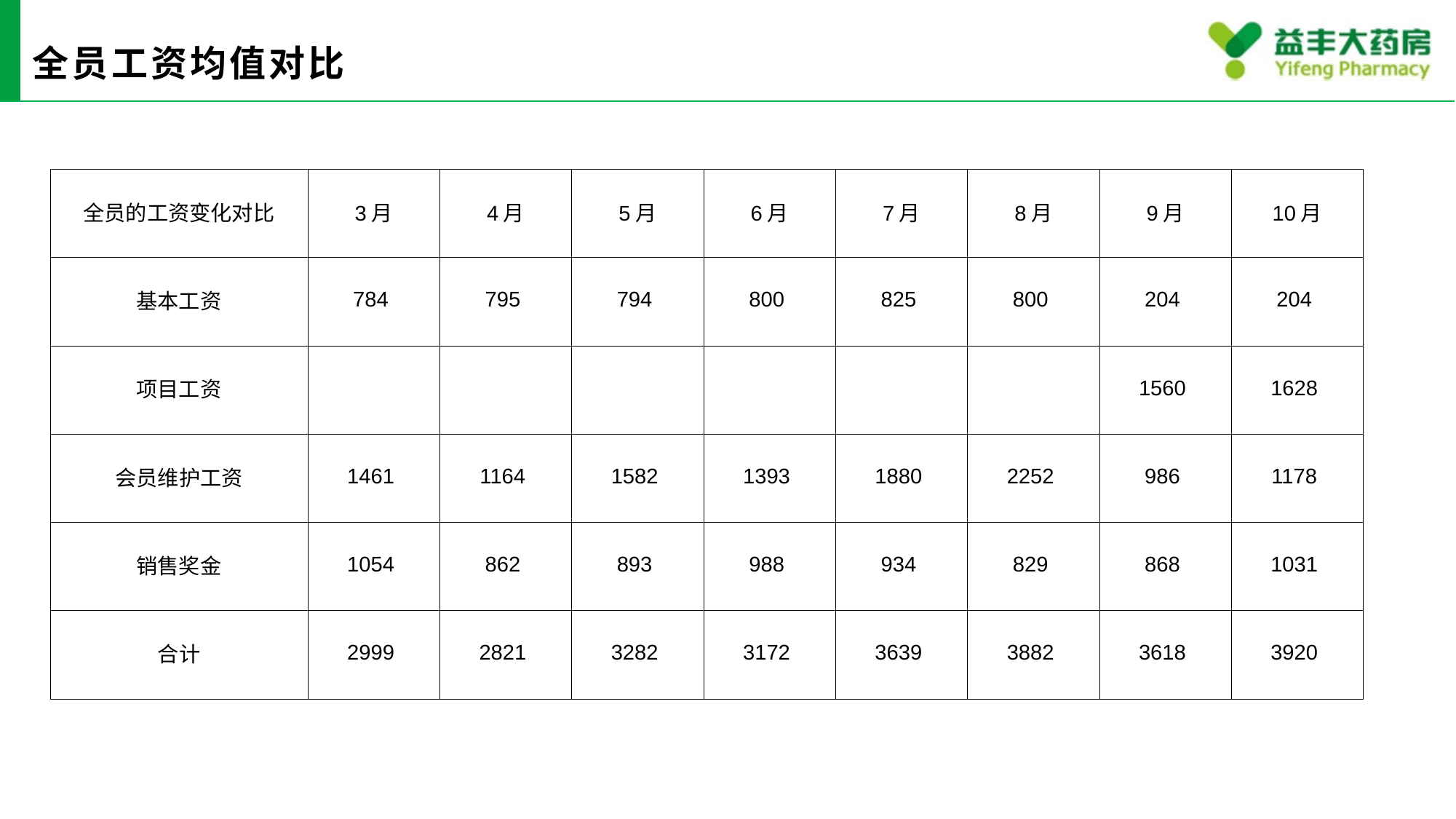

# 全员工资均值对比
| 全员的工资变化对比 | 3月 | 4月 | 5月 | 6月 | 7月 | 8月 | 9月 | 10月 |
| --- | --- | --- | --- | --- | --- | --- | --- | --- |
| 基本工资 | 784 | 795 | 794 | 800 | 825 | 800 | 204 | 204 |
| 项目工资 |  |  |  |  |  |  | 1560 | 1628 |
| 会员维护工资 | 1461 | 1164 | 1582 | 1393 | 1880 | 2252 | 986 | 1178 |
| 销售奖金 | 1054 | 862 | 893 | 988 | 934 | 829 | 868 | 1031 |
| 合计 | 2999 | 2821 | 3282 | 3172 | 3639 | 3882 | 3618 | 3920 |